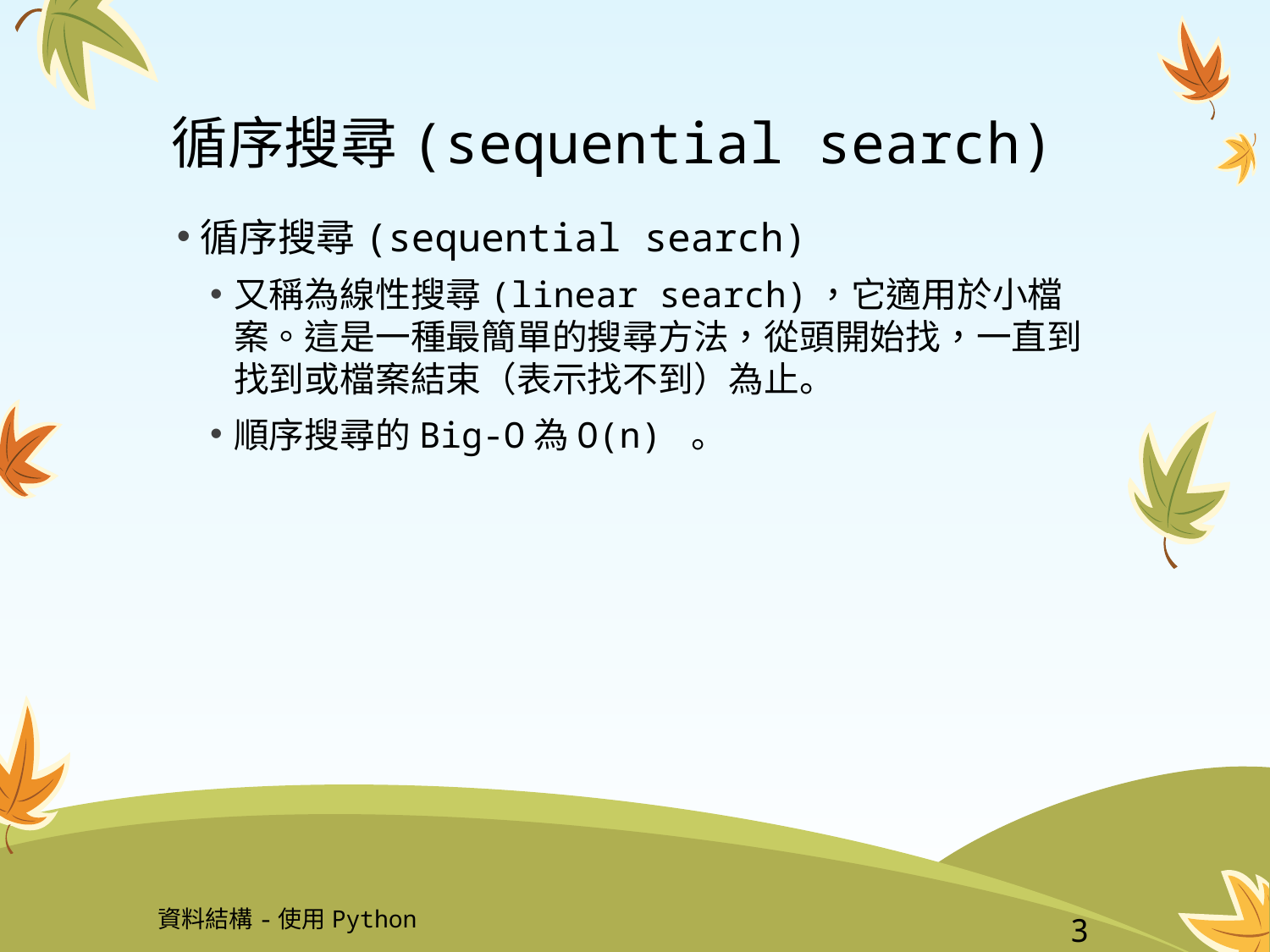

# 循序搜尋(sequential search)
循序搜尋(sequential search)
又稱為線性搜尋(linear search)，它適用於小檔案。這是一種最簡單的搜尋方法，從頭開始找，一直到找到或檔案結束（表示找不到）為止。
順序搜尋的Big-O為O(n) 。

資料結構-使用Python
3